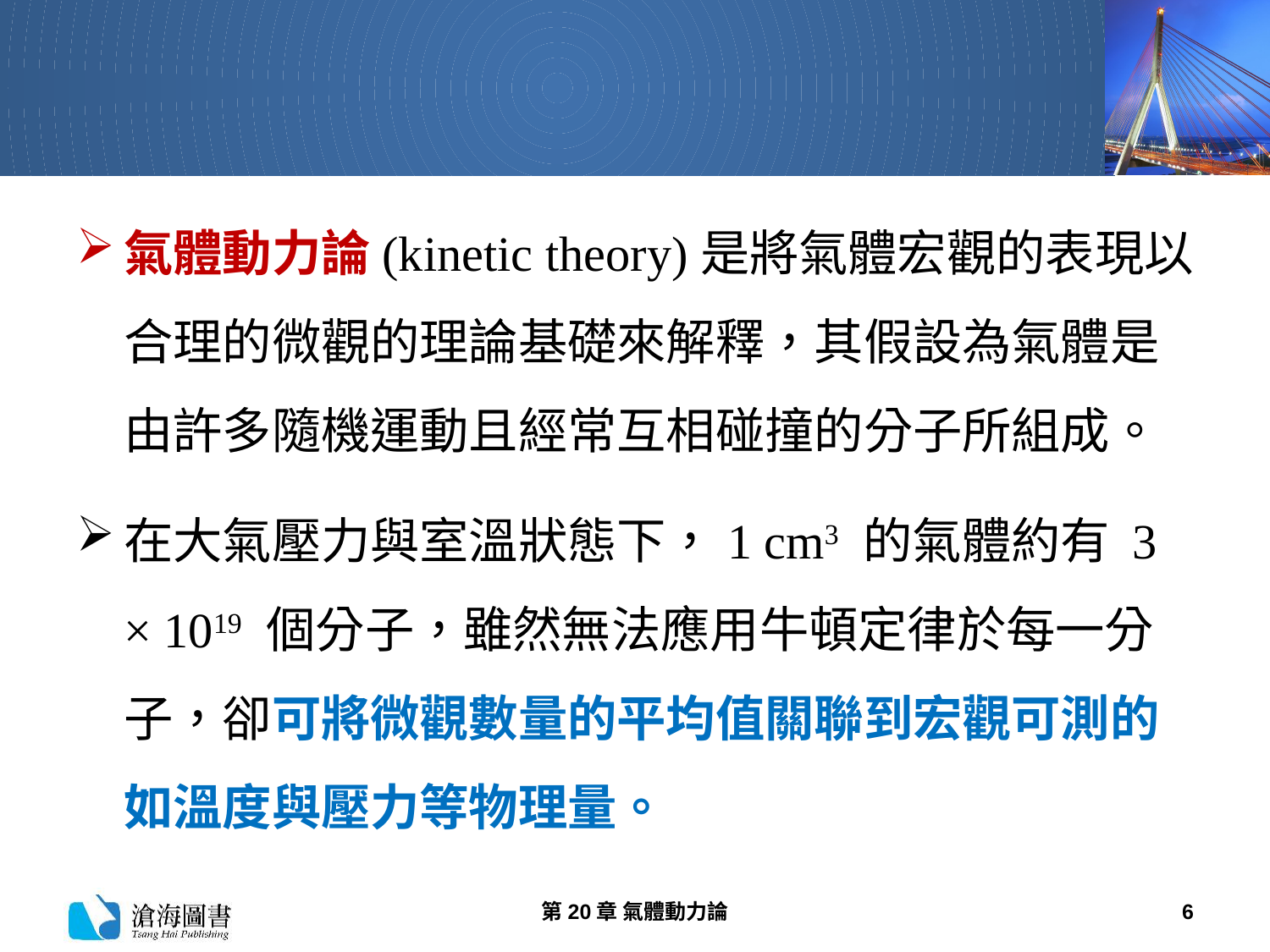

#
氣體動力論(kinetic theory)是將氣體宏觀的表現以合理的微觀的理論基礎來解釋，其假設為氣體是由許多隨機運動且經常互相碰撞的分子所組成。
在大氣壓力與室溫狀態下，1 cm3 的氣體約有 3 × 1019 個分子，雖然無法應用牛頓定律於每一分子，卻可將微觀數量的平均值關聯到宏觀可測的如溫度與壓力等物理量。
第20章 氣體動力論
6